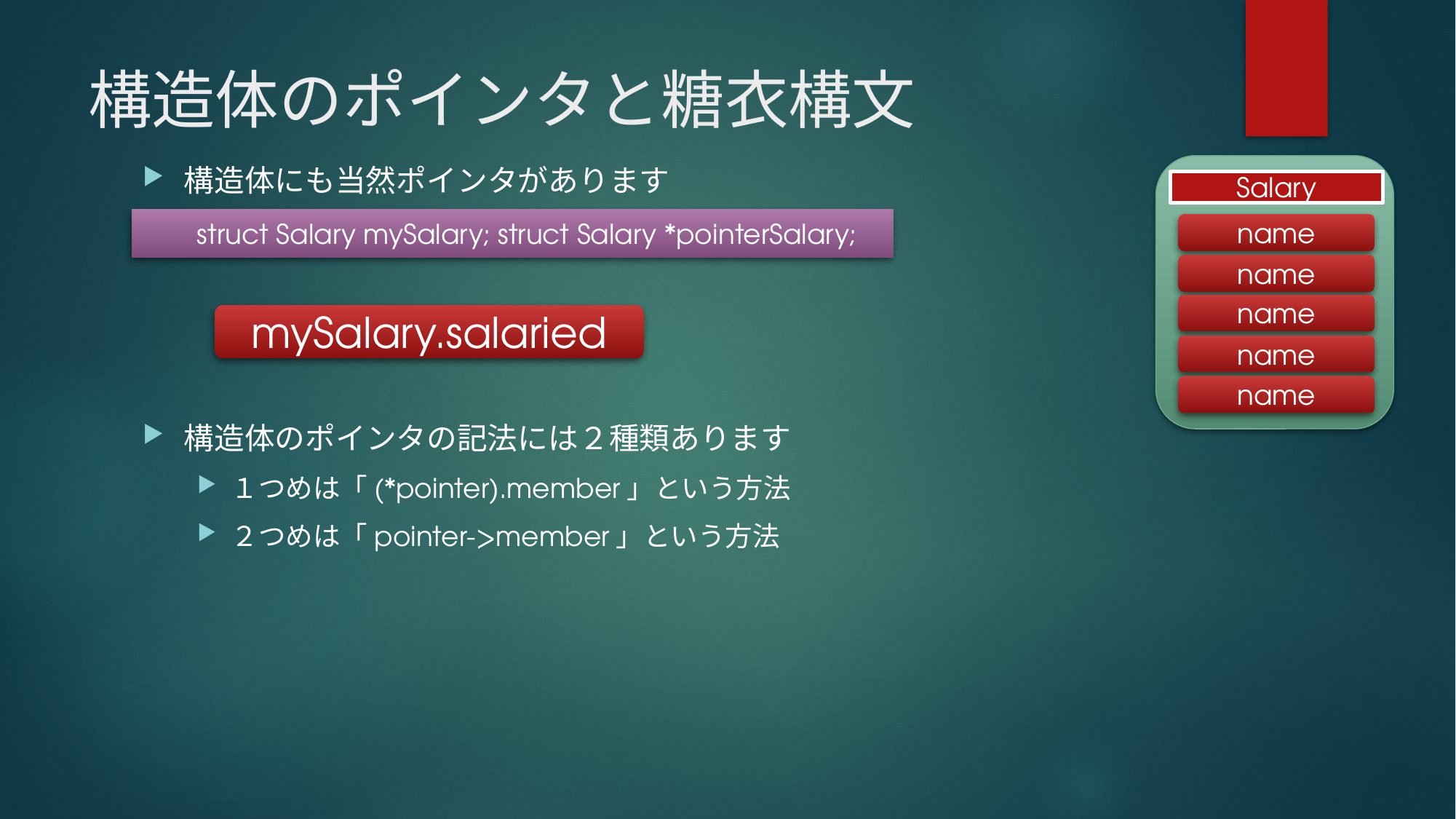

# 構造体のポインタと糖衣構文
構造体にも当然ポインタがあります

構造体のポインタの記法には２種類あります
１つめは「(*pointer).member」という方法
２つめは「pointer->member」という方法

Salary
struct Salary mySalary; struct Salary *pointerSalary;
name
name
name
mySalary.salaried
name
name